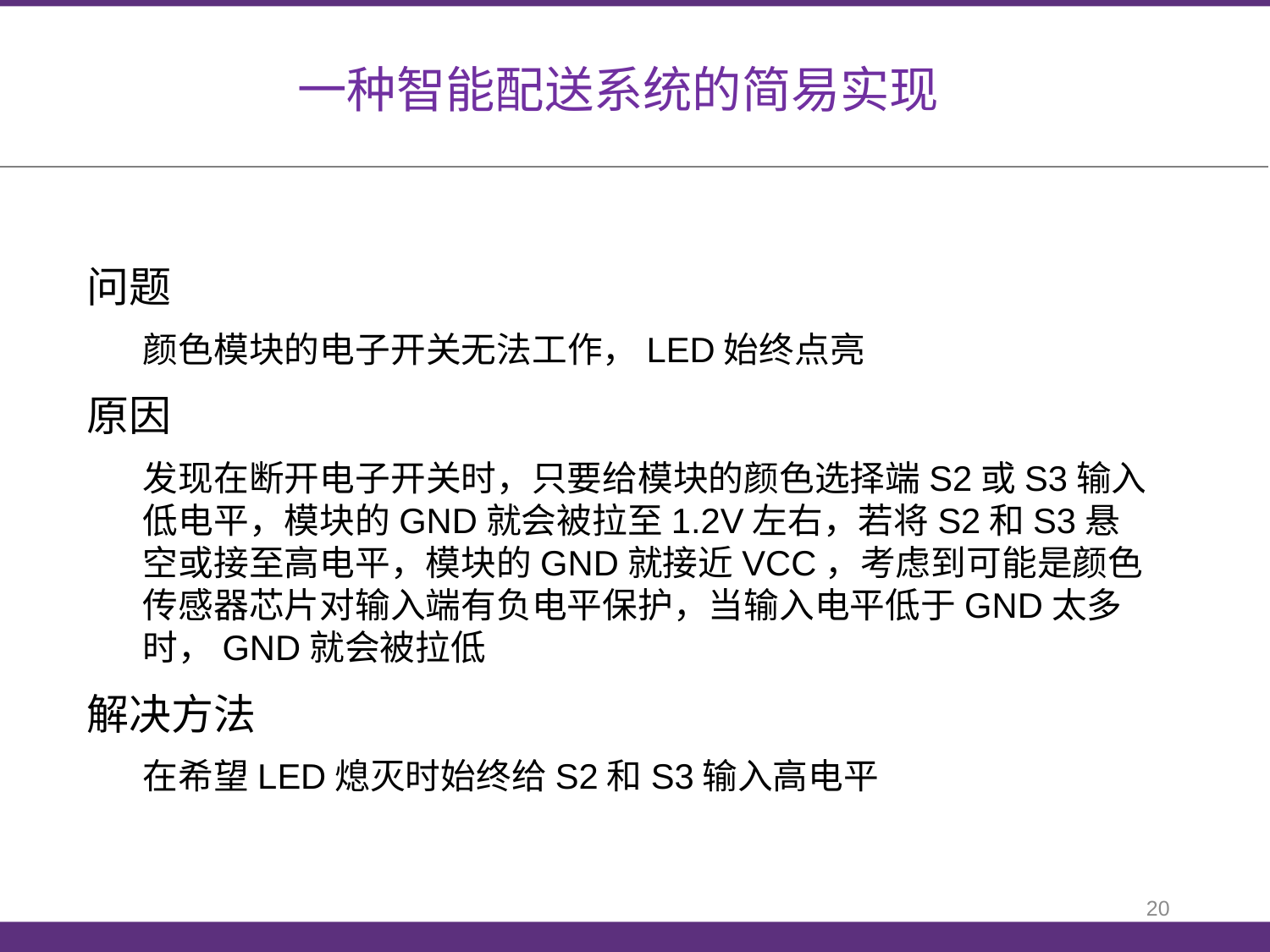

一种智能配送系统的简易实现
问题

颜色模块的电子开关无法工作，LED始终点亮
原因
发现在断开电子开关时，只要给模块的颜色选择端S2或S3输入低电平，模块的GND就会被拉至1.2V左右，若将S2和S3悬空或接至高电平，模块的GND就接近VCC，考虑到可能是颜色传感器芯片对输入端有负电平保护，当输入电平低于GND太多时，GND就会被拉低
解决方法
在希望LED熄灭时始终给S2和S3输入高电平
20